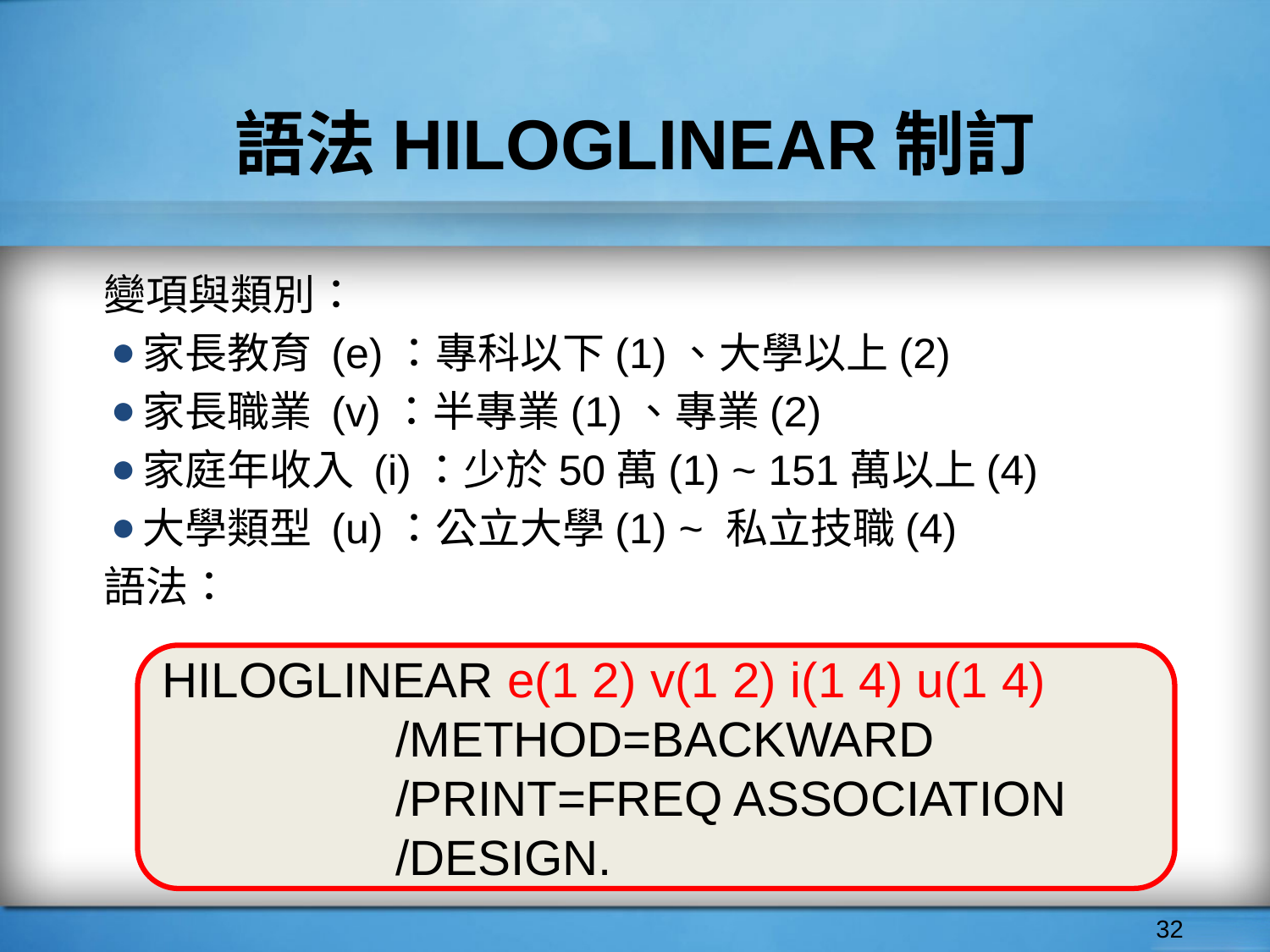

# 語法HILOGLINEAR制訂
變項與類別：
家長教育 (e)：專科以下(1)、大學以上(2)
家長職業 (v)：半專業(1)、專業(2)
家庭年收入 (i)：少於50萬(1) ~ 151萬以上(4)
大學類型 (u)：公立大學(1) ~ 私立技職(4)
語法：

HILOGLINEAR e(1 2) v(1 2) i(1 4) u(1 4)
                 /METHOD=BACKWARD
                 /PRINT=FREQ ASSOCIATION
                 /DESIGN.
32